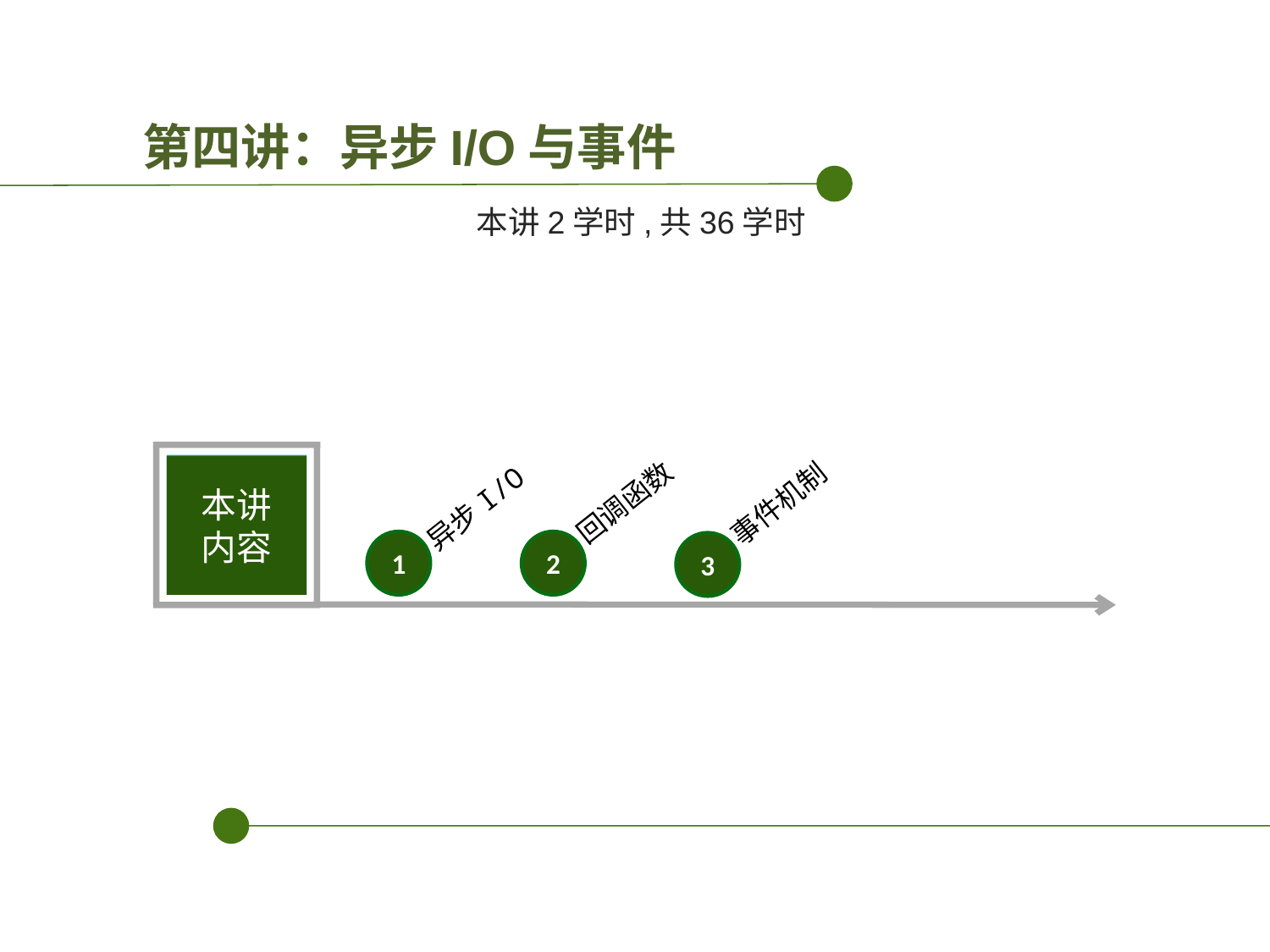

第四讲：异步I/O与事件

本讲2学时,共36学时

异步I/O
1
事件机制
3
回调函数
2

培训机构
本讲
内容